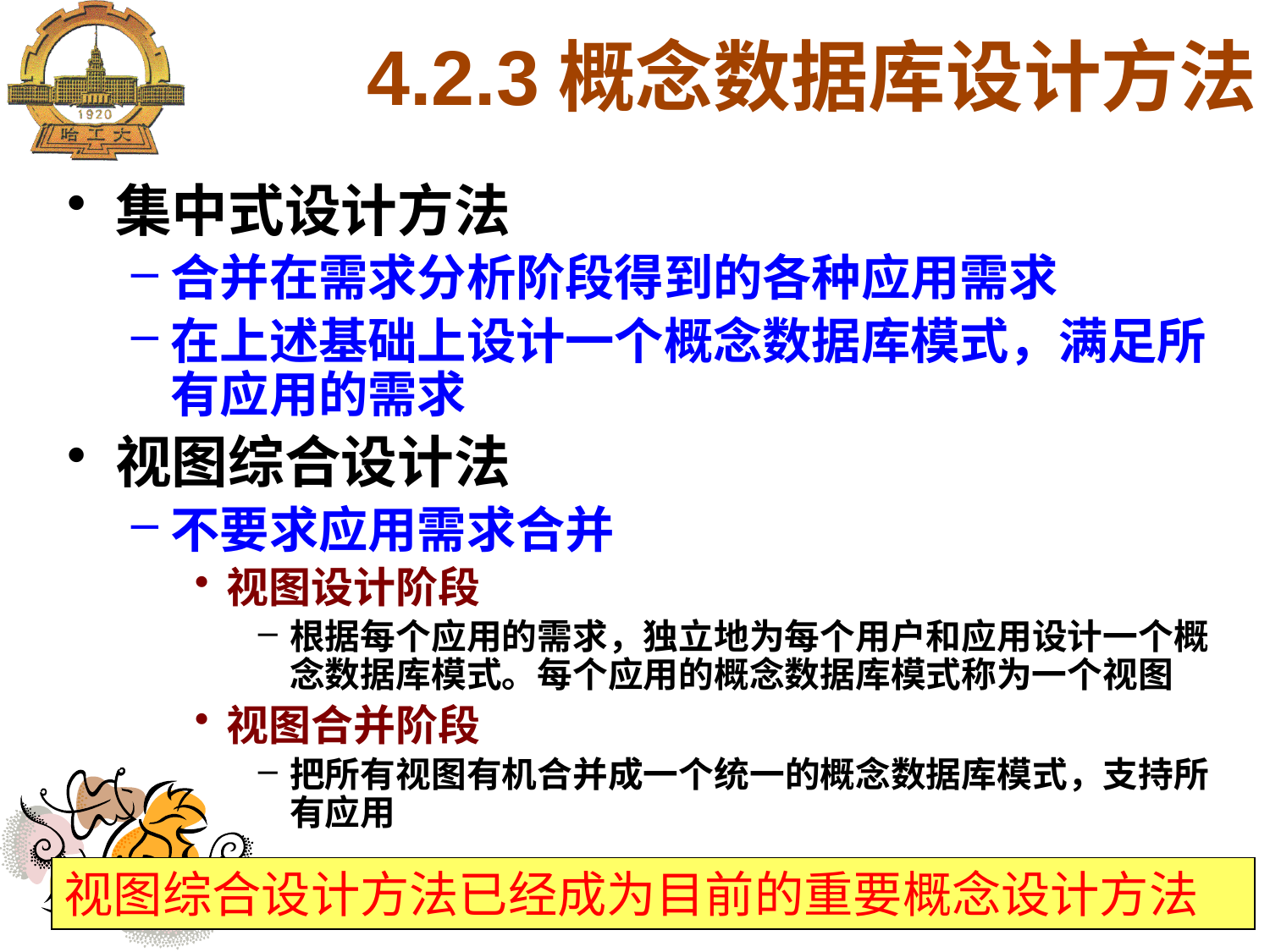

4.2.3概念数据库设计方法
集中式设计方法
合并在需求分析阶段得到的各种应用需求
在上述基础上设计一个概念数据库模式，满足所有应用的需求
视图综合设计法
不要求应用需求合并
视图设计阶段
根据每个应用的需求，独立地为每个用户和应用设计一个概念数据库模式。每个应用的概念数据库模式称为一个视图
视图合并阶段
把所有视图有机合并成一个统一的概念数据库模式，支持所有应用
视图综合设计方法已经成为目前的重要概念设计方法